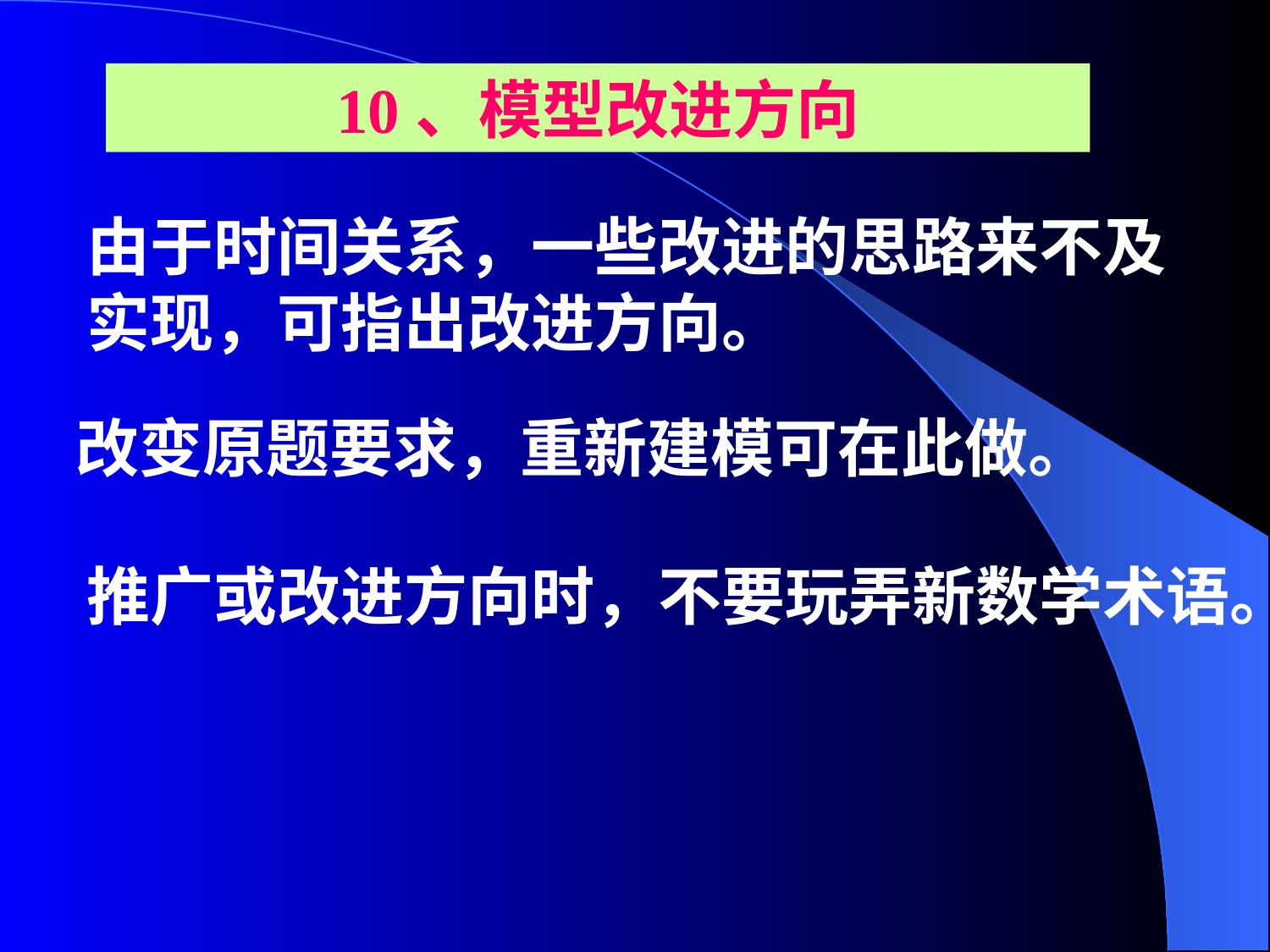

10、模型改进方向
由于时间关系，一些改进的思路来不及实现，可指出改进方向。
改变原题要求，重新建模可在此做。
推广或改进方向时，不要玩弄新数学术语。